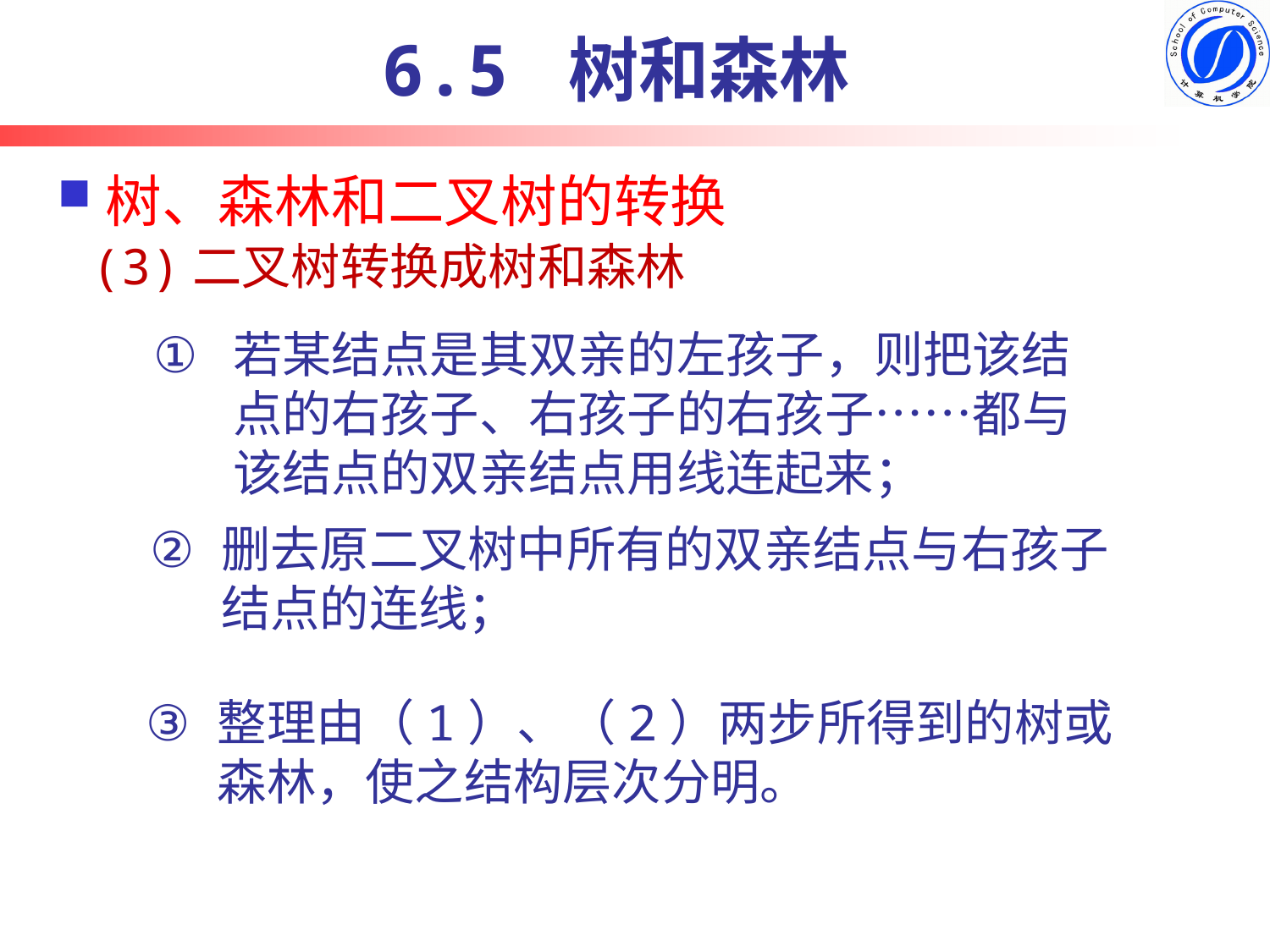

6.5 树和森林
# 树、森林和二叉树的转换
(3)二叉树转换成树和森林
若某结点是其双亲的左孩子，则把该结点的右孩子、右孩子的右孩子……都与该结点的双亲结点用线连起来；
删去原二叉树中所有的双亲结点与右孩子结点的连线；
整理由（1）、（2）两步所得到的树或森林，使之结构层次分明。